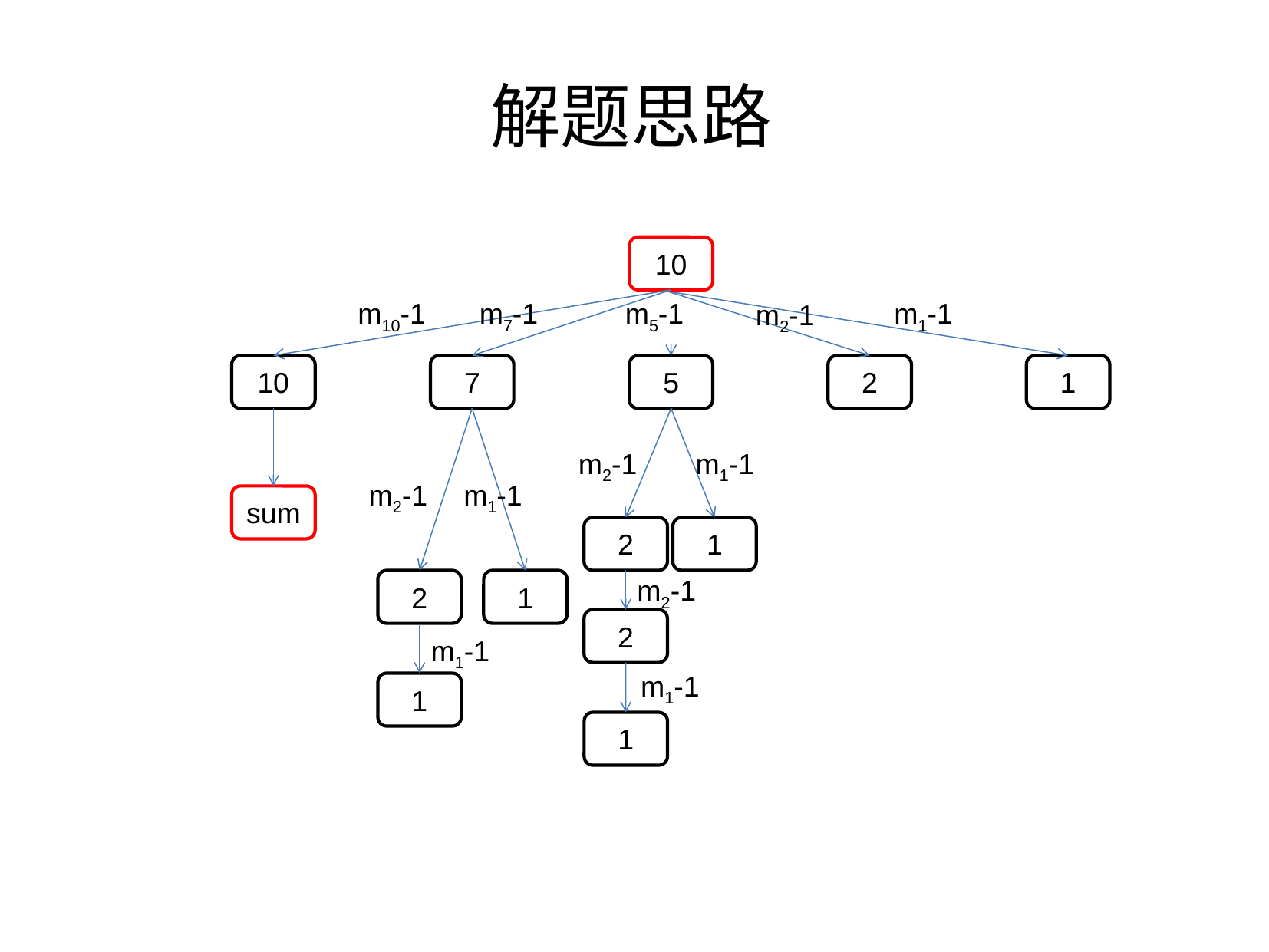

解题思路

10
m10-1
m7-1
m5-1
m1-1
m2-1
7
10
5
2
1
m2-1
m1-1
m2-1
m1-1
sum
2
1
m2-1
2
1
2
m1-1
m1-1
1
1